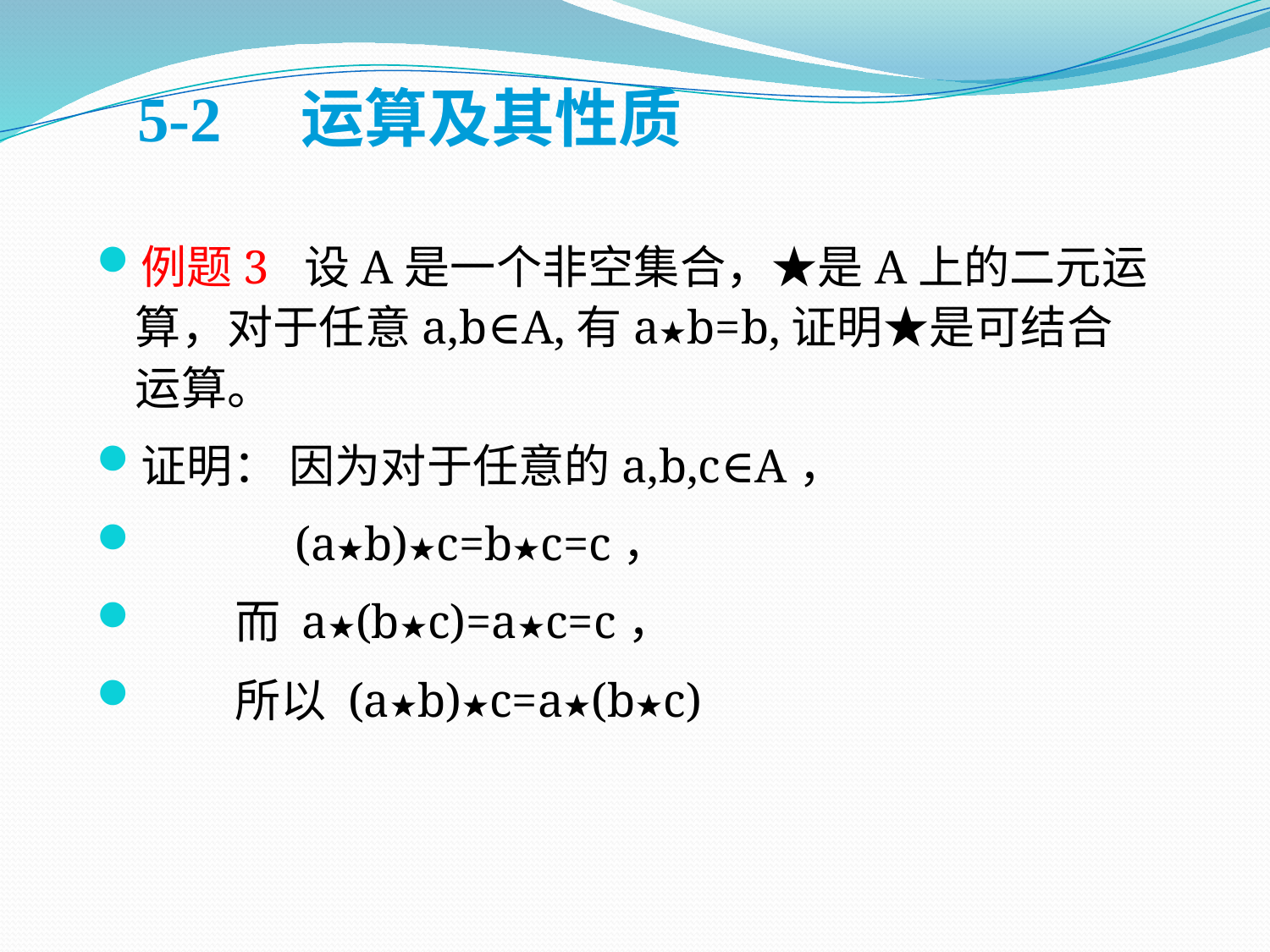

5-2　运算及其性质
例题3  设A是一个非空集合，★是A上的二元运算，对于任意a,b∈A,有a★b=b,证明★是可结合运算。
证明： 因为对于任意的a,b,c∈A，
             (a★b)★c=b★c=c，
        而 a★(b★c)=a★c=c，
        所以 (a★b)★c=a★(b★c)